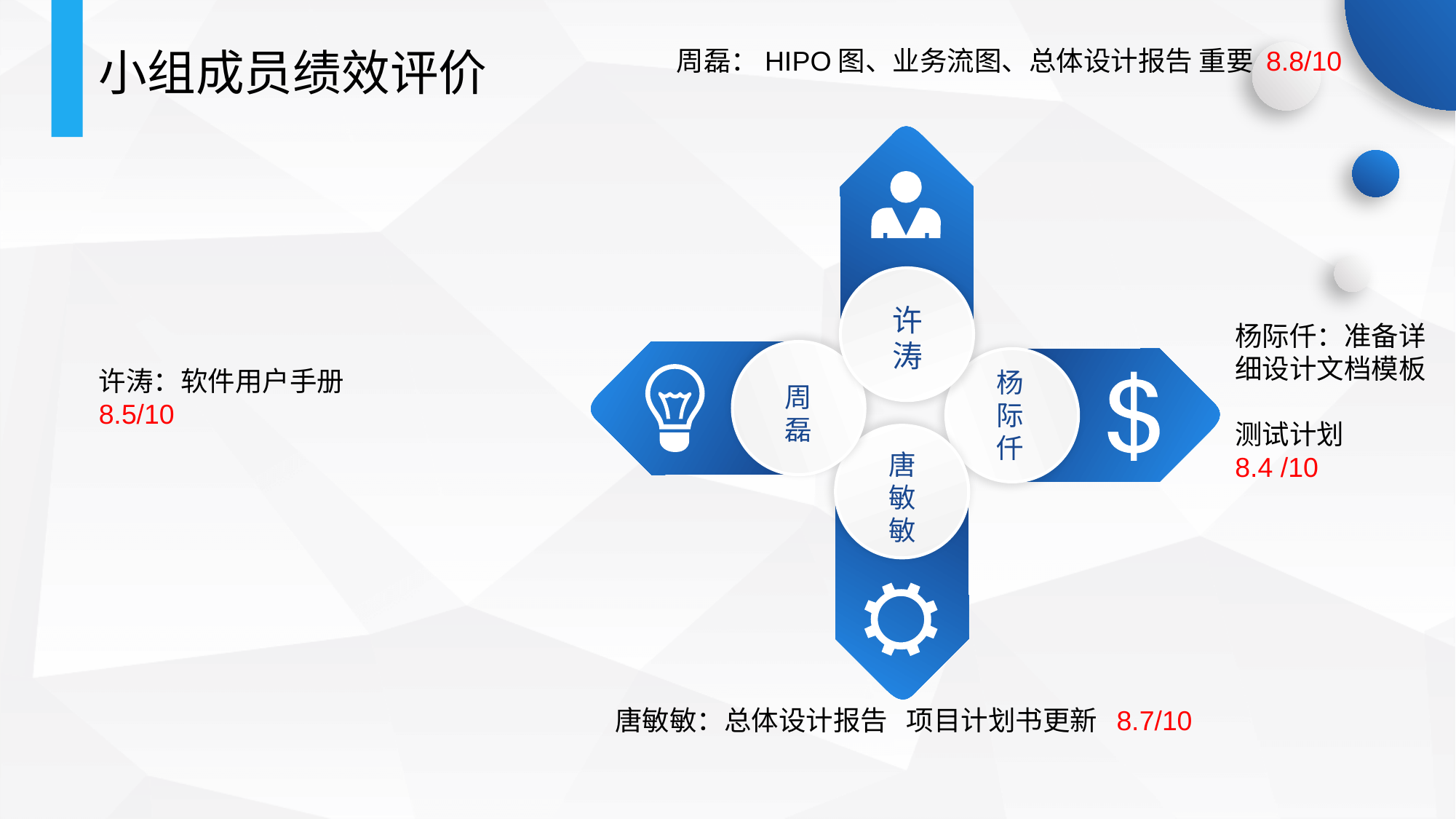

小组成员绩效评价
周磊：HIPO图、业务流图、总体设计报告 重要 8.8/10

许涛

杨际仟：准备详细设计文档模板

测试计划
8.4 /10

许涛：软件用户手册
8.5/10
杨际仟

周磊

唐敏敏

唐敏敏：总体设计报告   项目计划书更新  8.7/10